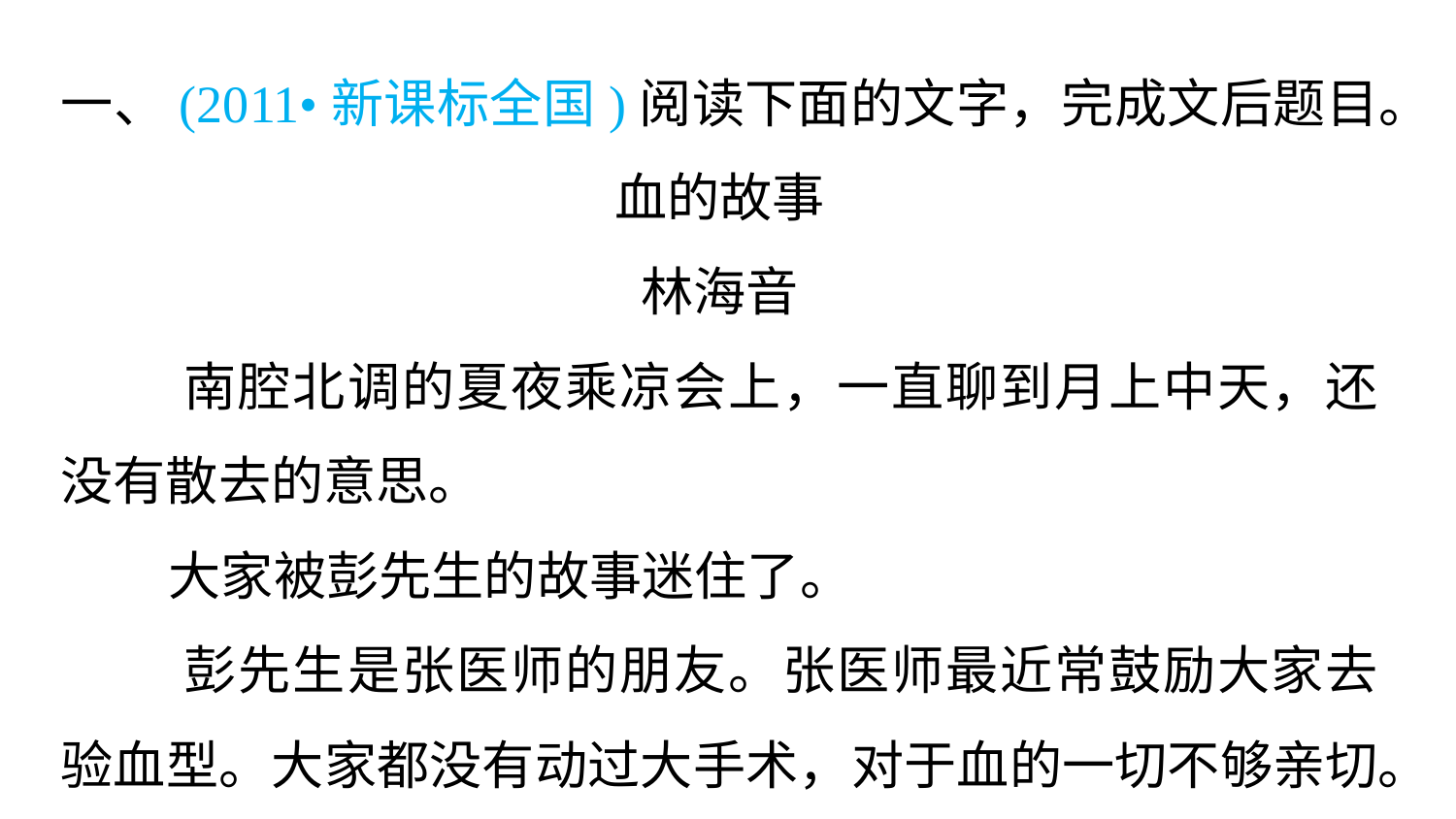

一、(2011•新课标全国)阅读下面的文字，完成文后题目。
血的故事
林海音
        南腔北调的夏夜乘凉会上，一直聊到月上中天，还没有散去的意思。
        大家被彭先生的故事迷住了。
        彭先生是张医师的朋友。张医师最近常鼓励大家去验血型。大家都没有动过大手术，对于血的一切不够亲切。